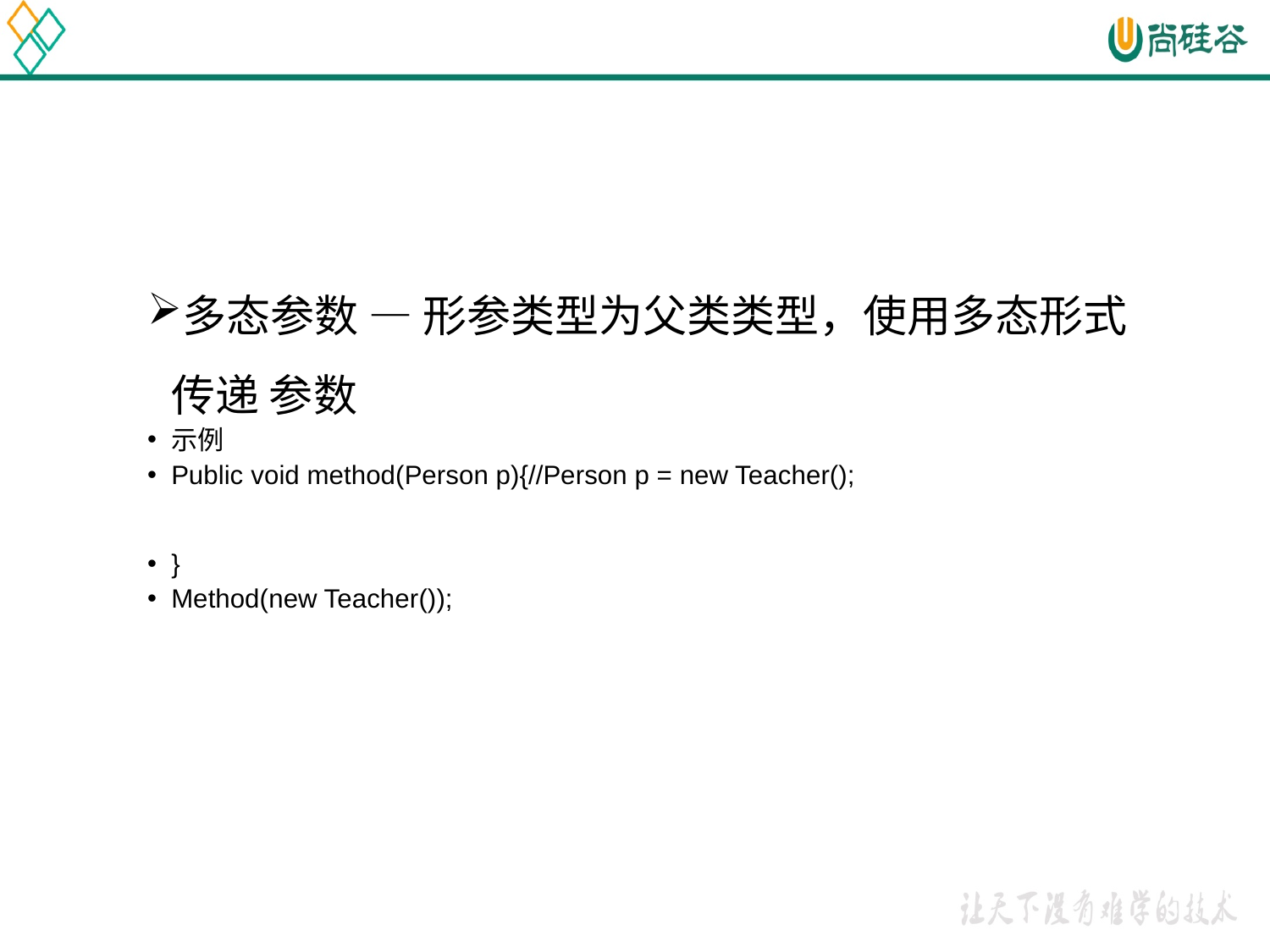

#
多态参数 — 形参类型为父类类型，使用多态形式传递 参数
示例
Public void method(Person p){//Person p = new Teacher();

}
Method(new Teacher());